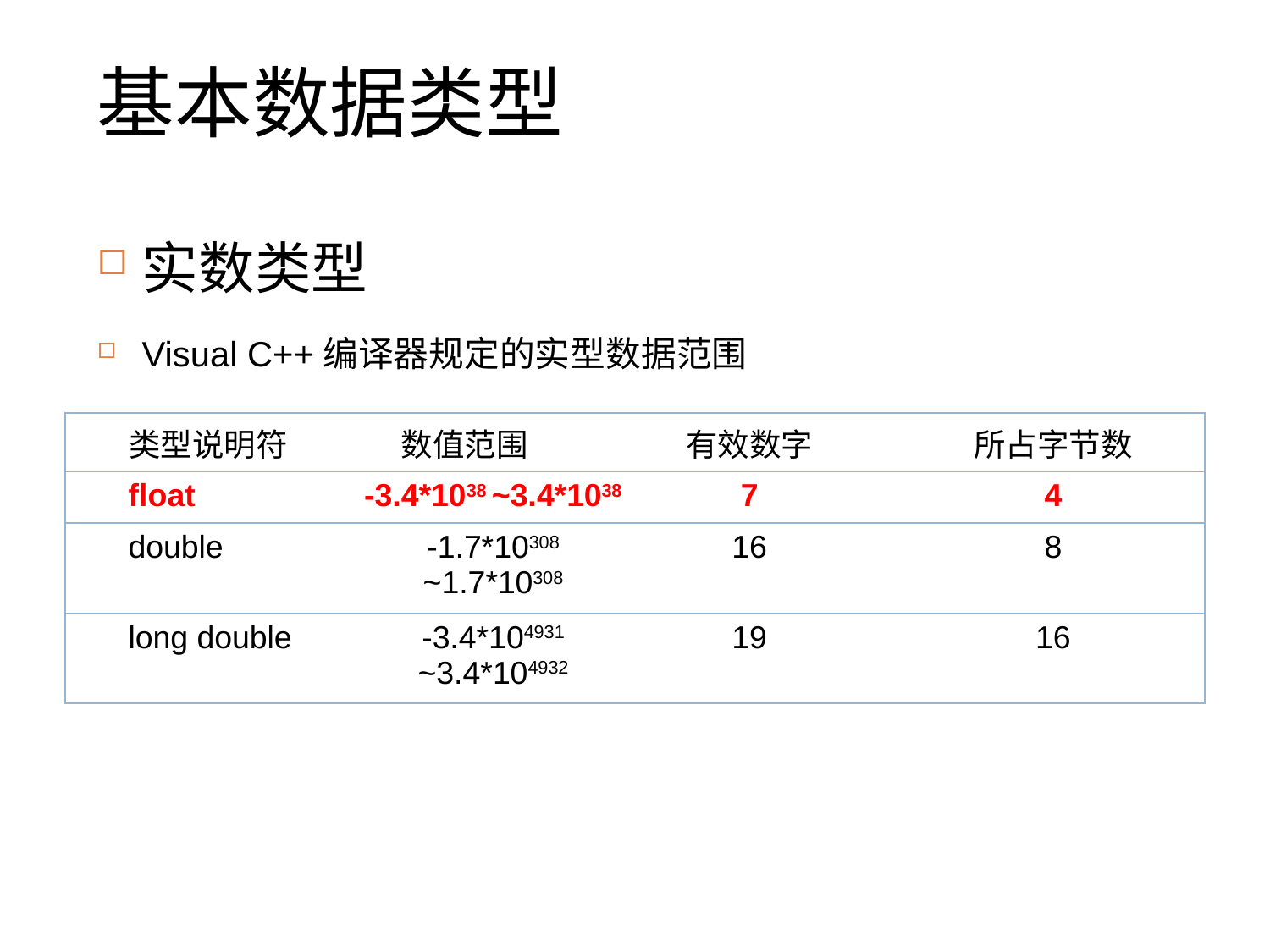

# 基本数据类型
实数类型
Visual C++编译器规定的实型数据范围
| 类型说明符 | 数值范围 | 有效数字 | 所占字节数 |
| --- | --- | --- | --- |
| float | -3.4\*1038 ~3.4\*1038 | 7 | 4 |
| double | -1.7\*10308 ~1.7\*10308 | 16 | 8 |
| long double | -3.4\*104931 ~3.4\*104932 | 19 | 16 |